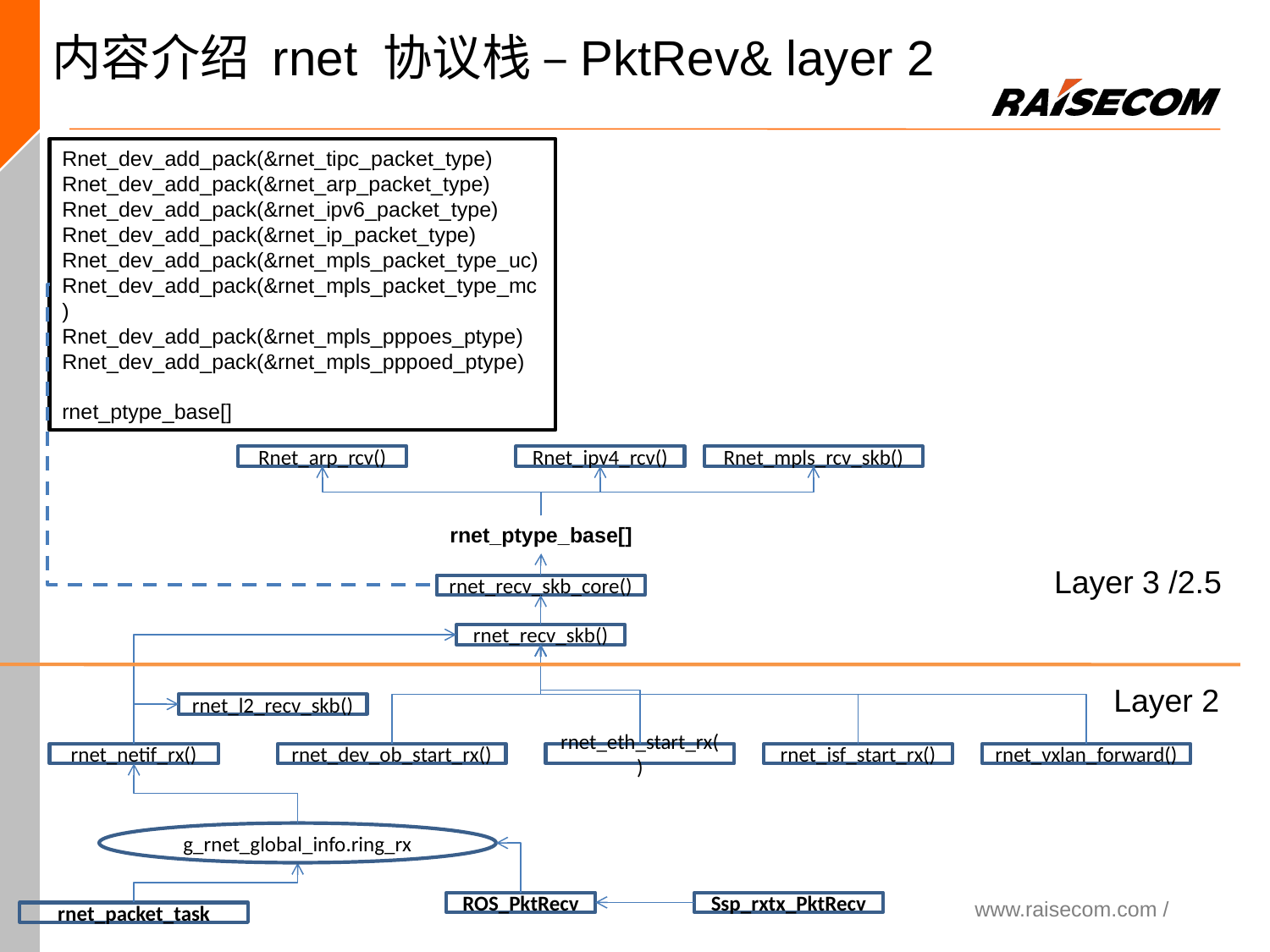

内容介绍 rnet 协议栈 –PktRev& layer 2
Rnet_dev_add_pack(&rnet_tipc_packet_type)
Rnet_dev_add_pack(&rnet_arp_packet_type)
Rnet_dev_add_pack(&rnet_ipv6_packet_type)
Rnet_dev_add_pack(&rnet_ip_packet_type)
Rnet_dev_add_pack(&rnet_mpls_packet_type_uc)
Rnet_dev_add_pack(&rnet_mpls_packet_type_mc)
Rnet_dev_add_pack(&rnet_mpls_pppoes_ptype)
Rnet_dev_add_pack(&rnet_mpls_pppoed_ptype)

rnet_ptype_base[]
Rnet_arp_rcv()
Rnet_ipv4_rcv()
Rnet_mpls_rcv_skb()
rnet_ptype_base[]
Layer 3 /2.5
rnet_recv_skb_core()
rnet_recv_skb()
Layer 2
rnet_l2_recv_skb()
rnet_netif_rx()
rnet_dev_ob_start_rx()
rnet_eth_start_rx()
rnet_isf_start_rx()
rnet_vxlan_forward()
g_rnet_global_info.ring_rx
ROS_PktRecv
Ssp_rxtx_PktRecv
rnet_packet_task